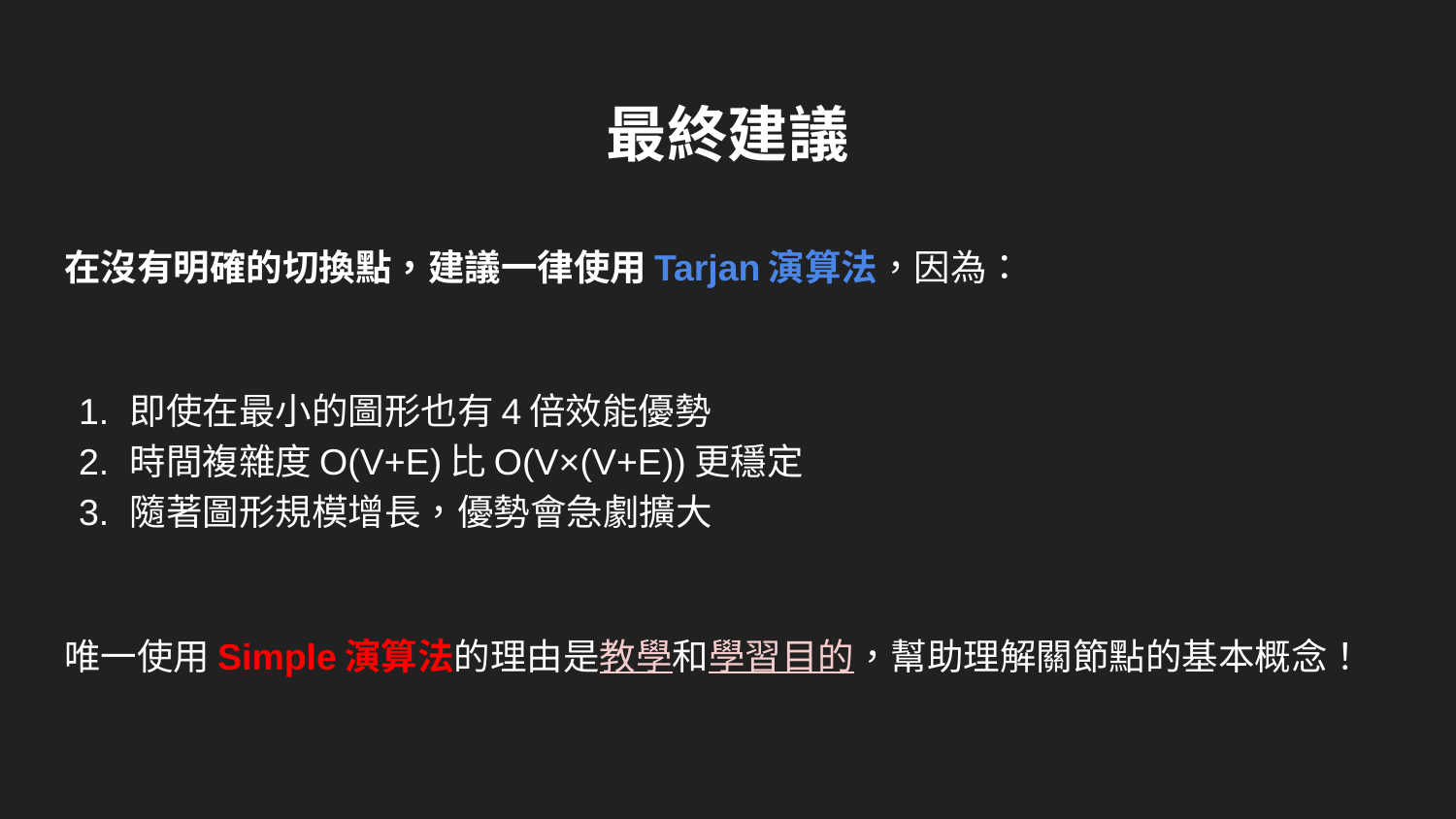

# 最終建議
在沒有明確的切換點，建議一律使用Tarjan演算法，因為：

即使在最小的圖形也有4倍效能優勢
時間複雜度O(V+E)比O(V×(V+E))更穩定
隨著圖形規模增長，優勢會急劇擴大

唯一使用Simple演算法的理由是教學和學習目的，幫助理解關節點的基本概念！